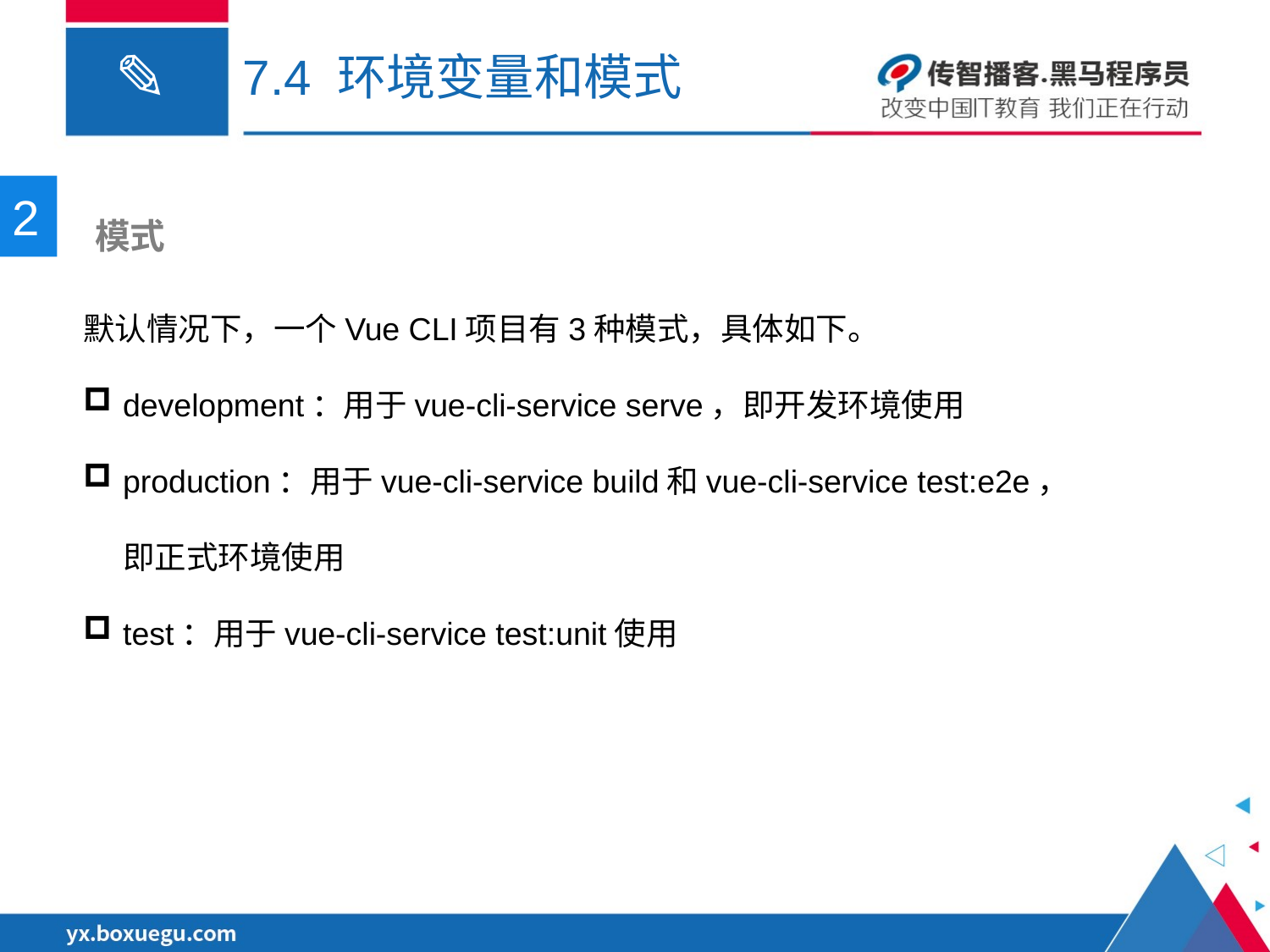

# 7.4 环境变量和模式

2
  模式
默认情况下，一个Vue CLI项目有3种模式，具体如下。
development：用于vue-cli-service serve，即开发环境使用
production：用于vue-cli-service build和vue-cli-service test:e2e，即正式环境使用
test：用于vue-cli-service test:unit使用